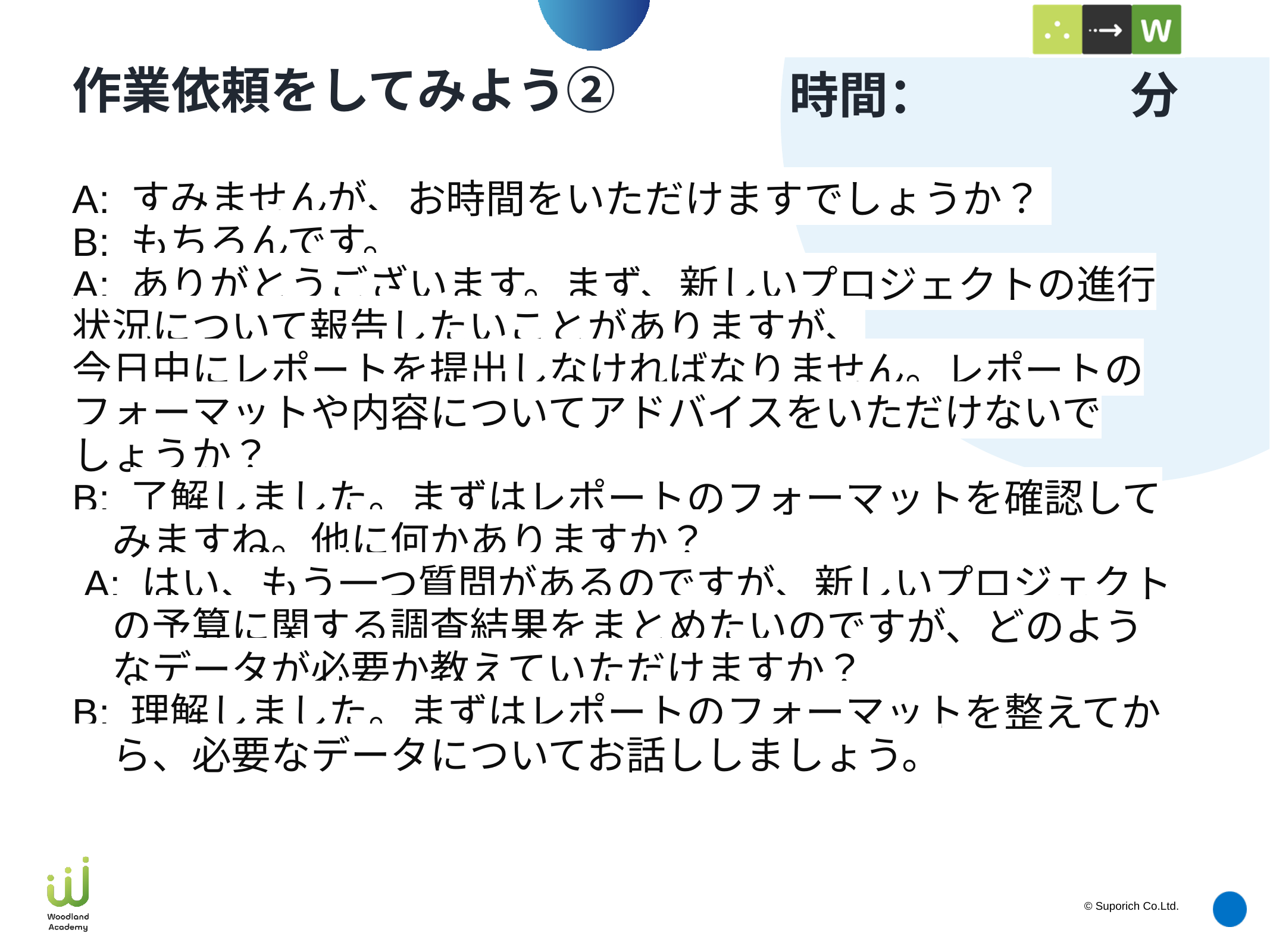

# 作業依頼をしてみよう②
A: すみませんが、お時間をいただけますでしょうか？
B: もちろんです。
A: ありがとうございます。まず、新しいプロジェクトの進行状況について報告したいことがありますが、
今日中にレポートを提出しなければなりません。レポートのフォーマットや内容についてアドバイスをいただけないでしょうか？
B: 了解しました。まずはレポートのフォーマットを確認して
　みますね。他に何かありますか？
 A: はい、もう一つ質問があるのですが、新しいプロジェクト
　の予算に関する調査結果をまとめたいのですが、どのよう
　なデータが必要か教えていただけますか？
B: 理解しました。まずはレポートのフォーマットを整えてか
　ら、必要なデータについてお話ししましょう。